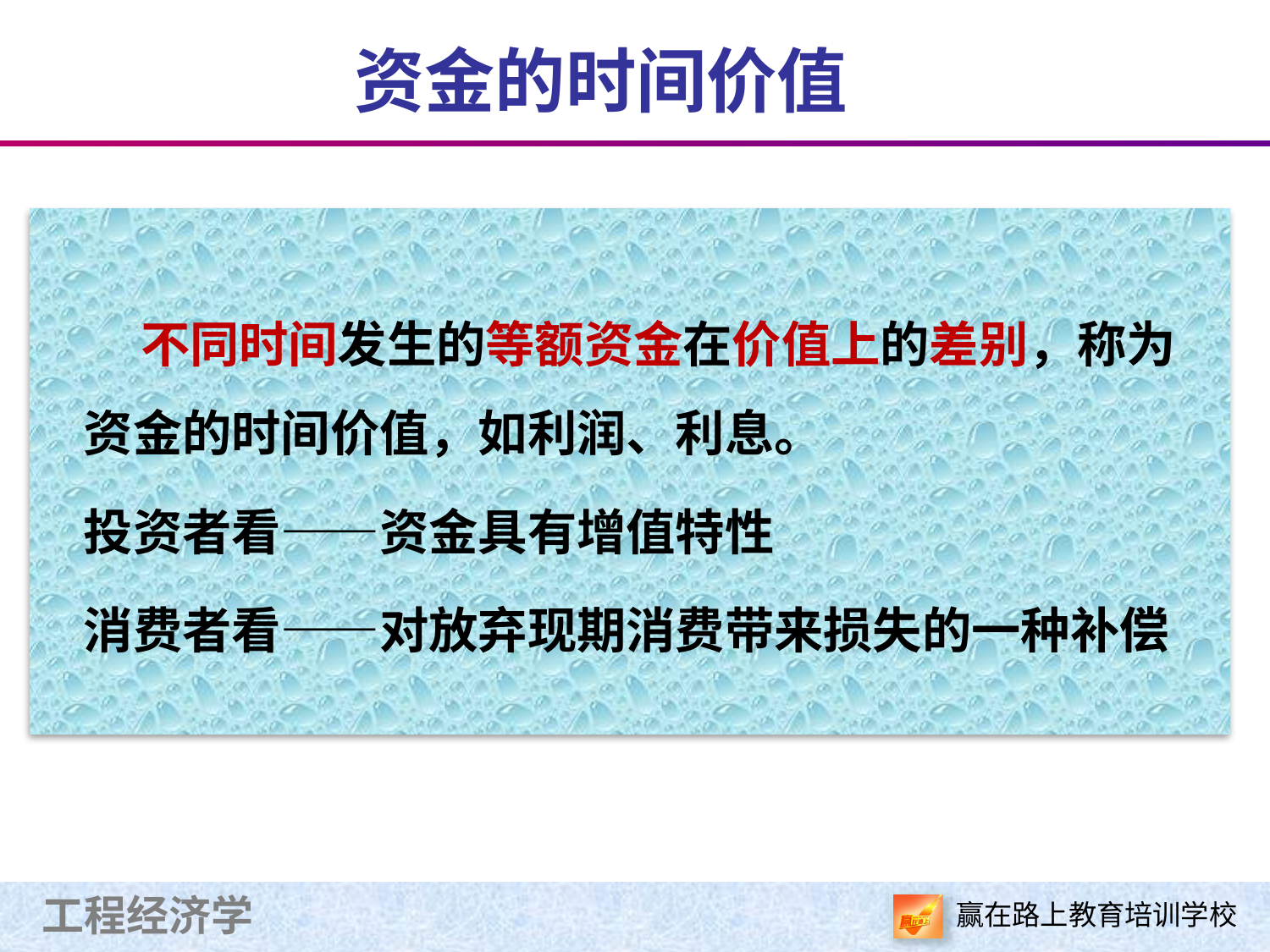

资金的时间价值
    不同时间发生的等额资金在价值上的差别，称为资金的时间价值，如利润、利息。
投资者看——资金具有增值特性
消费者看——对放弃现期消费带来损失的一种补偿